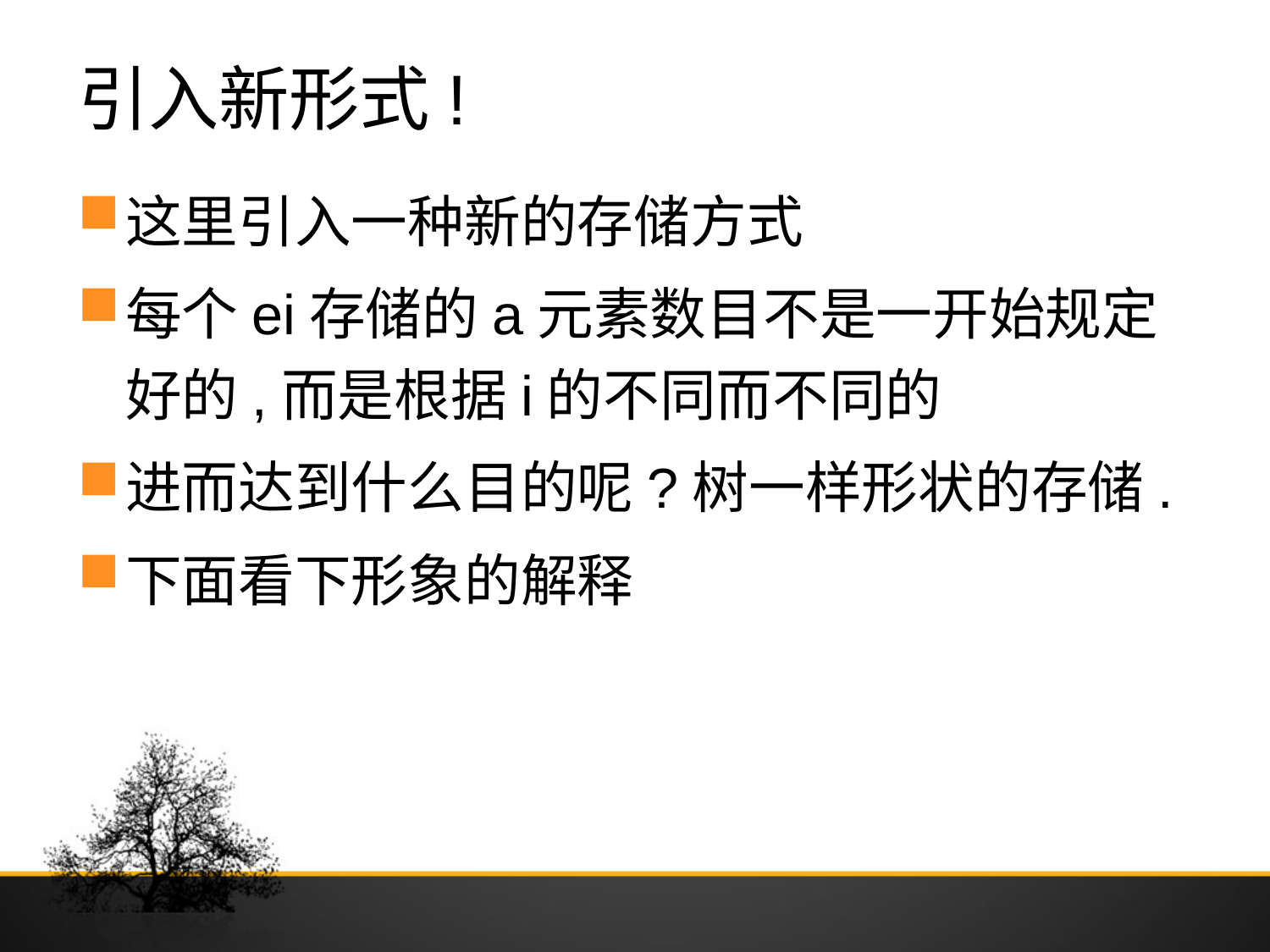

# 引入新形式!
这里引入一种新的存储方式
每个ei存储的a元素数目不是一开始规定好的,而是根据i的不同而不同的
进而达到什么目的呢?树一样形状的存储.
下面看下形象的解释